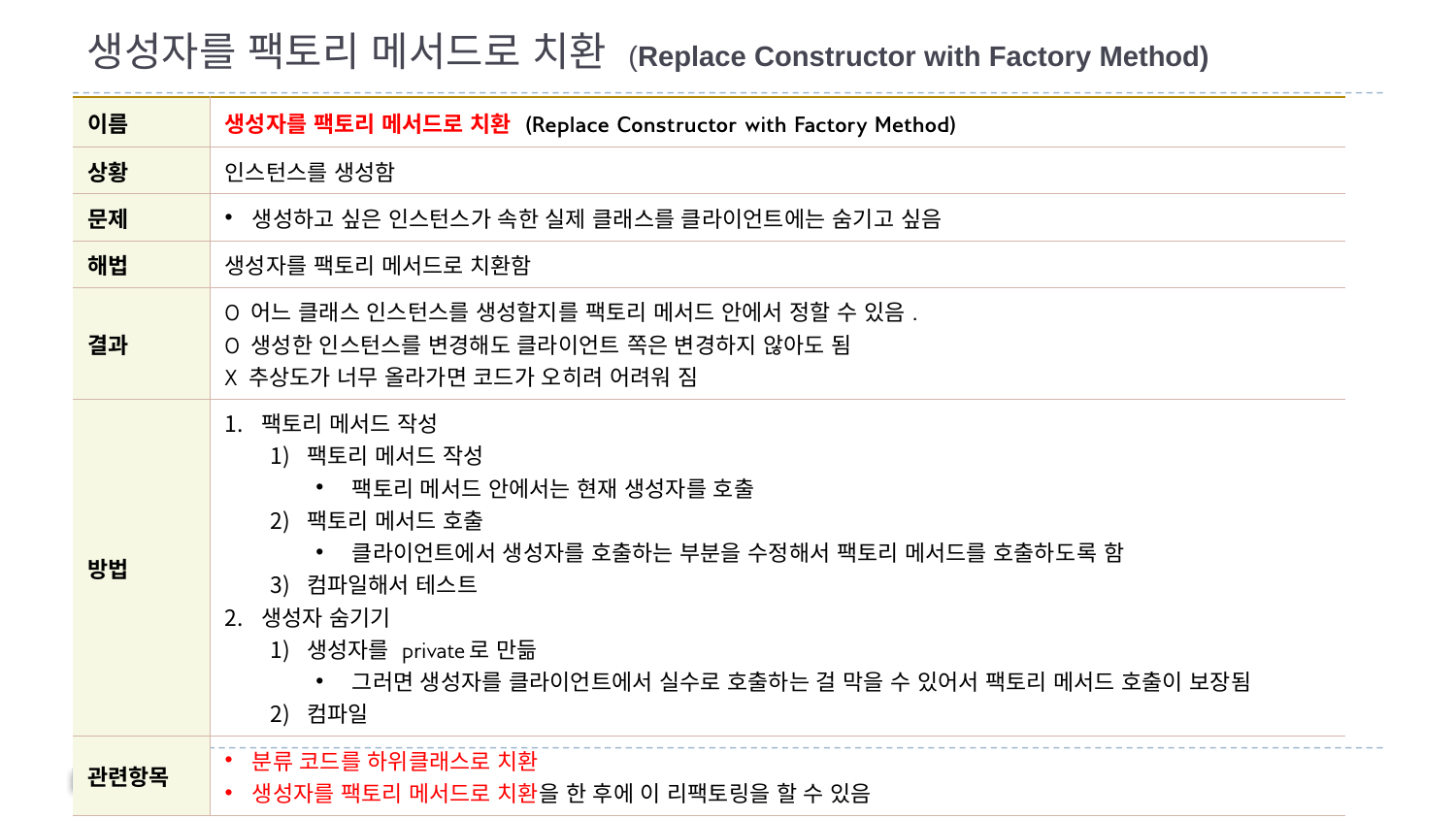

# 생성자를 팩토리 메서드로 치환 (Replace Constructor with Factory Method)
| 이름 | 생성자를 팩토리 메서드로 치환 (Replace Constructor with Factory Method) |
| --- | --- |
| 상황 | 인스턴스를 생성함 |
| 문제 | 생성하고 싶은 인스턴스가 속한 실제 클래스를 클라이언트에는 숨기고 싶음 |
| 해법 | 생성자를 팩토리 메서드로 치환함 |
| 결과 | O 어느 클래스 인스턴스를 생성할지를 팩토리 메서드 안에서 정할 수 있음. O 생성한 인스턴스를 변경해도 클라이언트 쪽은 변경하지 않아도 됨 X 추상도가 너무 올라가면 코드가 오히려 어려워 짐 |
| 방법 | 팩토리 메서드 작성 팩토리 메서드 작성 팩토리 메서드 안에서는 현재 생성자를 호출 팩토리 메서드 호출 클라이언트에서 생성자를 호출하는 부분을 수정해서 팩토리 메서드를 호출하도록 함 컴파일해서 테스트 생성자 숨기기 생성자를 private로 만듦 그러면 생성자를 클라이언트에서 실수로 호출하는 걸 막을 수 있어서 팩토리 메서드 호출이 보장됨 컴파일 |
| 관련항목 | 분류 코드를 하위클래스로 치환 생성자를 팩토리 메서드로 치환을 한 후에 이 리팩토링을 할 수 있음 |
84